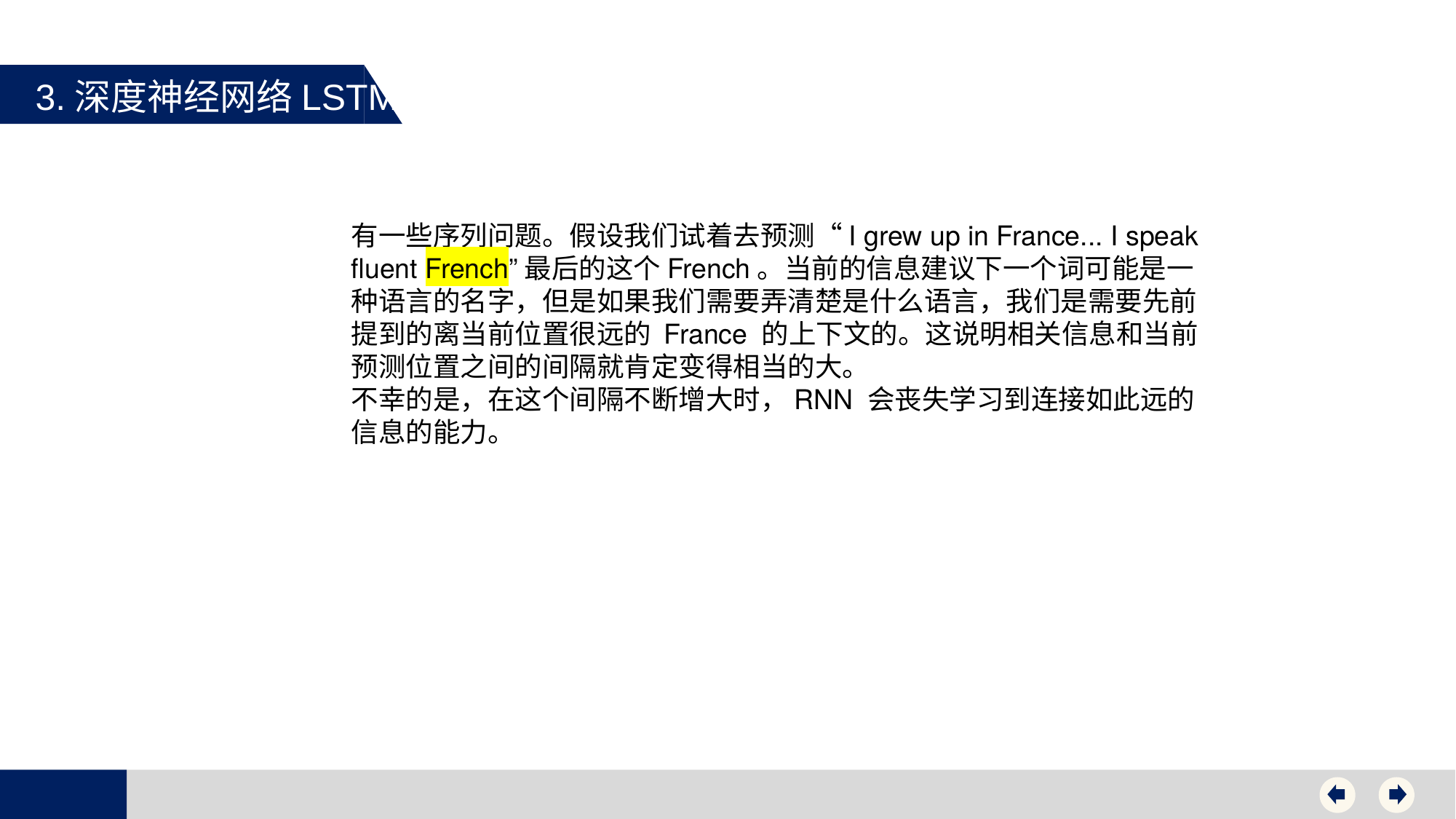

3.深度神经网络LSTM
有一些序列问题。假设我们试着去预测“I grew up in France... I speak fluent French”最后的这个French。当前的信息建议下一个词可能是一种语言的名字，但是如果我们需要弄清楚是什么语言，我们是需要先前提到的离当前位置很远的 France 的上下文的。这说明相关信息和当前预测位置之间的间隔就肯定变得相当的大。
不幸的是，在这个间隔不断增大时，RNN 会丧失学习到连接如此远的信息的能力。